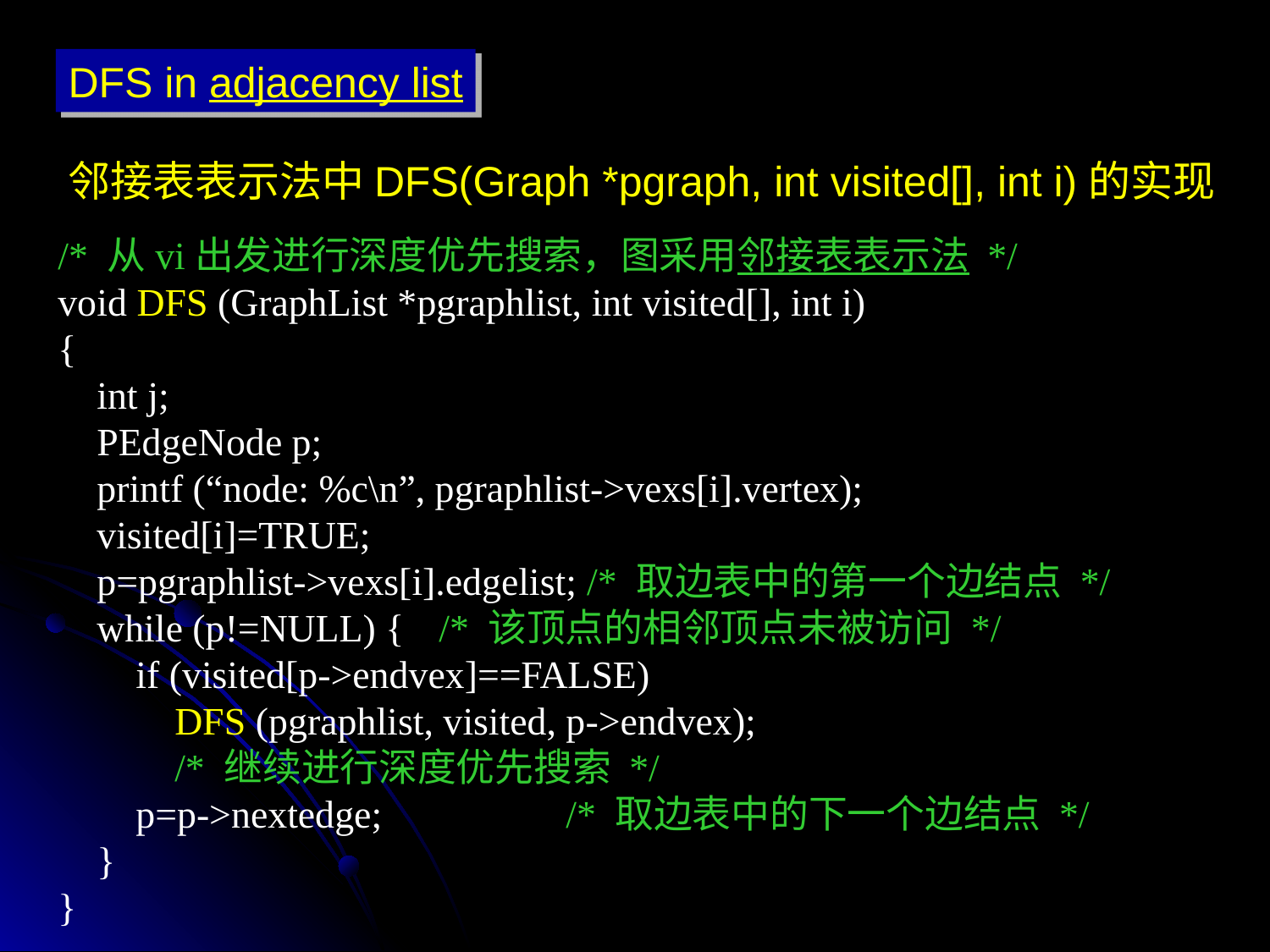

DFS in adjacency list
邻接表表示法中DFS(Graph *pgraph, int visited[], int i)的实现
/* 从vi出发进行深度优先搜索，图采用邻接表表示法 */
void DFS (GraphList *pgraphlist, int visited[], int i)
{
    int j;
    PEdgeNode p;
    printf (“node: %c\n”, pgraphlist->vexs[i].vertex);
    visited[i]=TRUE;
    p=pgraphlist->vexs[i].edgelist; /* 取边表中的第一个边结点 */
    while (p!=NULL) {	/* 该顶点的相邻顶点未被访问 */
        if (visited[p->endvex]==FALSE)
            DFS (pgraphlist, visited, p->endvex);
            /* 继续进行深度优先搜索 */
        p=p->nextedge;		/* 取边表中的下一个边结点 */
    }
}